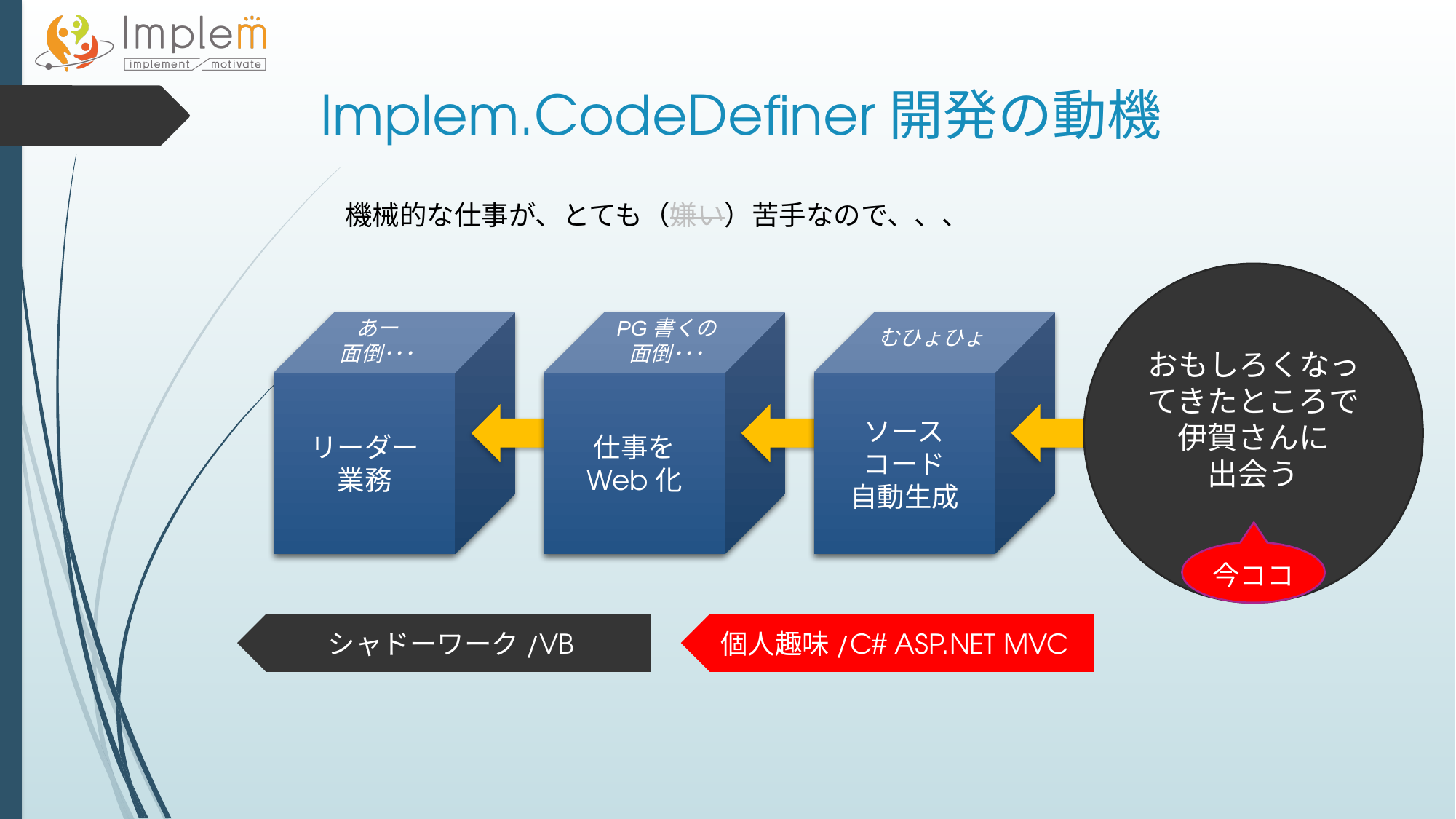

# Implem.CodeDefiner開発の動機
機械的な仕事が、とても（嫌い）苦手なので、、、
おもしろくなってきたところで伊賀さんに
出会う
あー
面倒･･･
PG書くの
面倒･･･
リーダー
業務
仕事を
Web化
ソース
コード
自動生成
むひょひょ

今ココ
シャドーワーク/VB
個人趣味/C# ASP.NET MVC